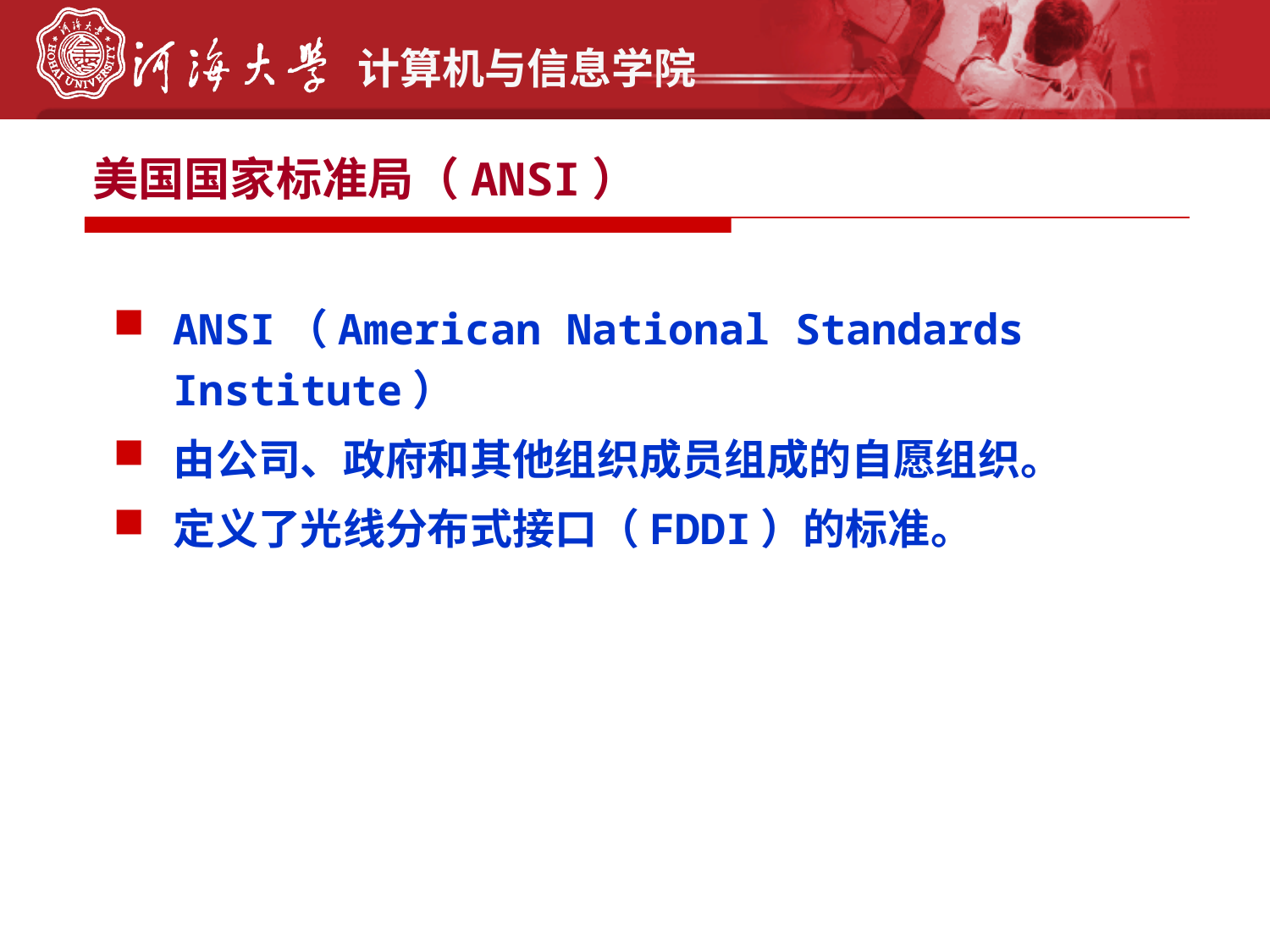

# 美国国家标准局（ANSI）
ANSI（American National Standards Institute）
由公司、政府和其他组织成员组成的自愿组织。
定义了光线分布式接口（FDDI）的标准。